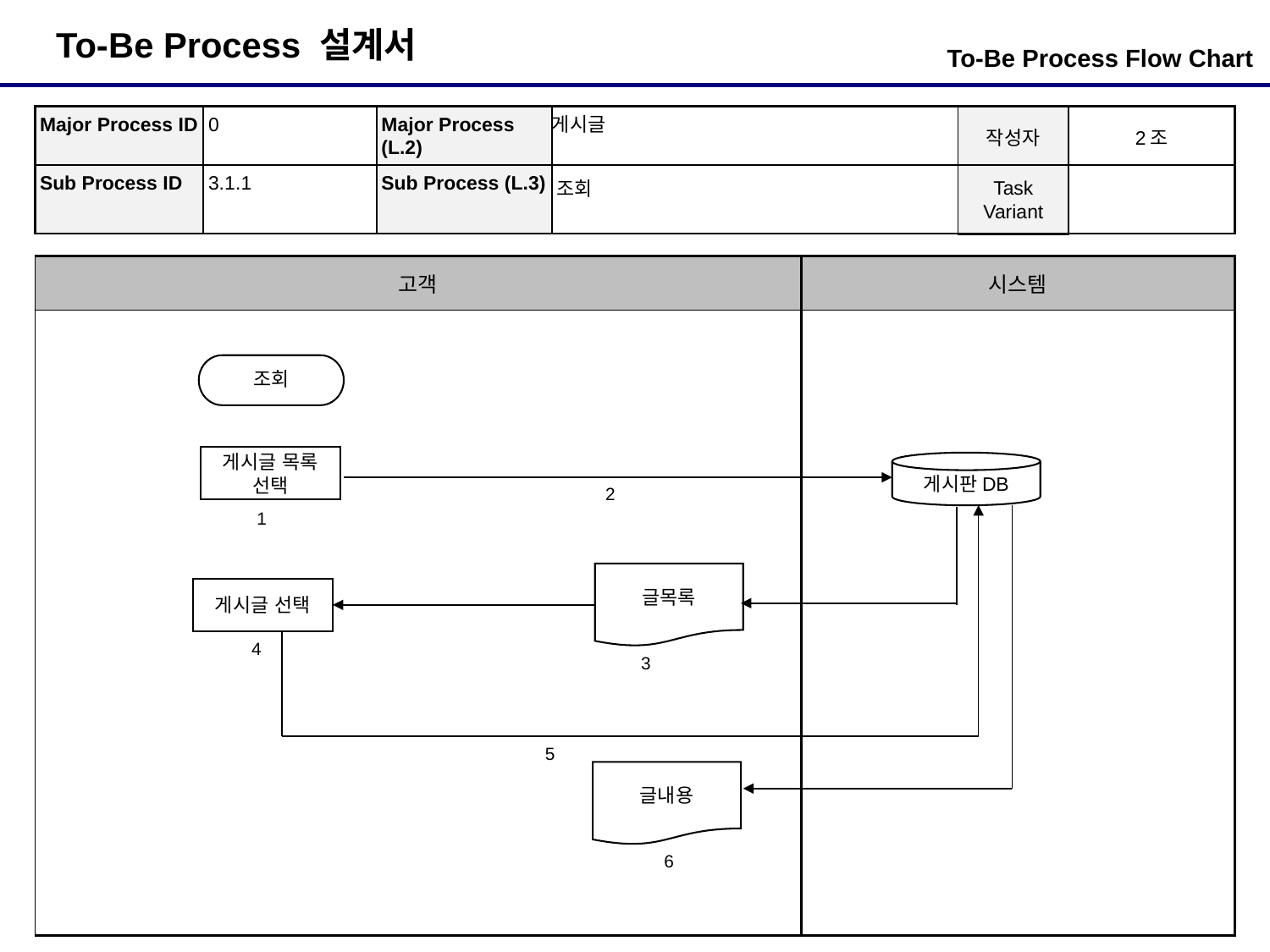

To-Be Process Flow Chart
| Major Process ID | 0 | Major Process (L.2) | 게시글 | 작성자 | 2조 |
| --- | --- | --- | --- | --- | --- |
| Sub Process ID | 3.1.1 | Sub Process (L.3) | 조회 | Task Variant |  |
| 고객 | 시스템 |
| --- | --- |
|  |  |
조회
게시글 목록 선택
게시판DB
2
1
글목록
게시글 선택
4
3
5
글내용
6